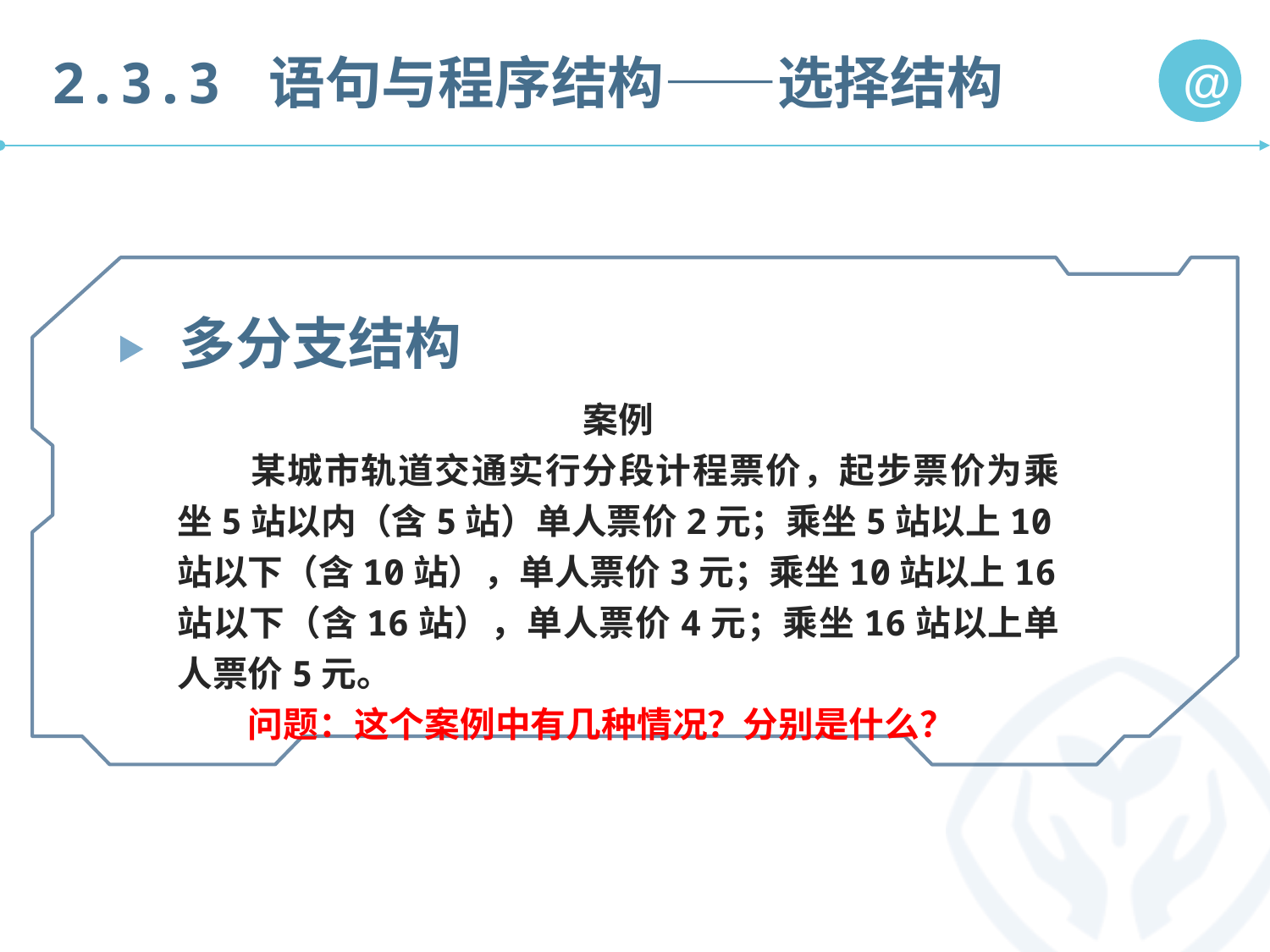

2.3.3 语句与程序结构——选择结构

多分支结构

案例
　　某城市轨道交通实行分段计程票价，起步票价为乘坐5站以内（含5站）单人票价2元；乘坐5站以上10站以下（含10站），单人票价3元；乘坐10站以上16站以下（含16站），单人票价4元；乘坐16站以上单人票价5元。
　　问题：这个案例中有几种情况？分别是什么？